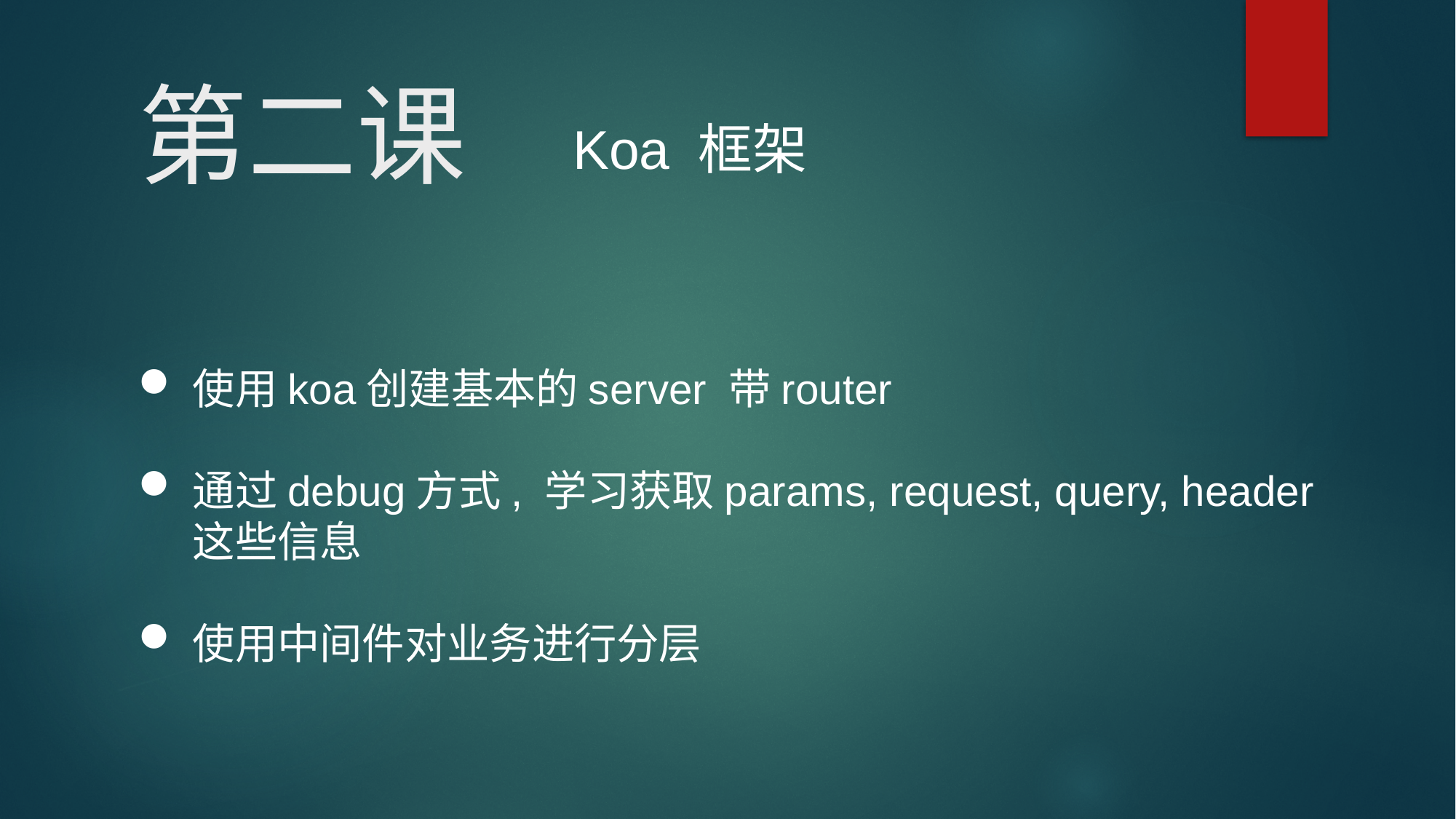

# 第二课
Koa 框架
使用koa创建基本的server 带router

通过debug方式, 学习获取params, request, query, header这些信息

使用中间件对业务进行分层